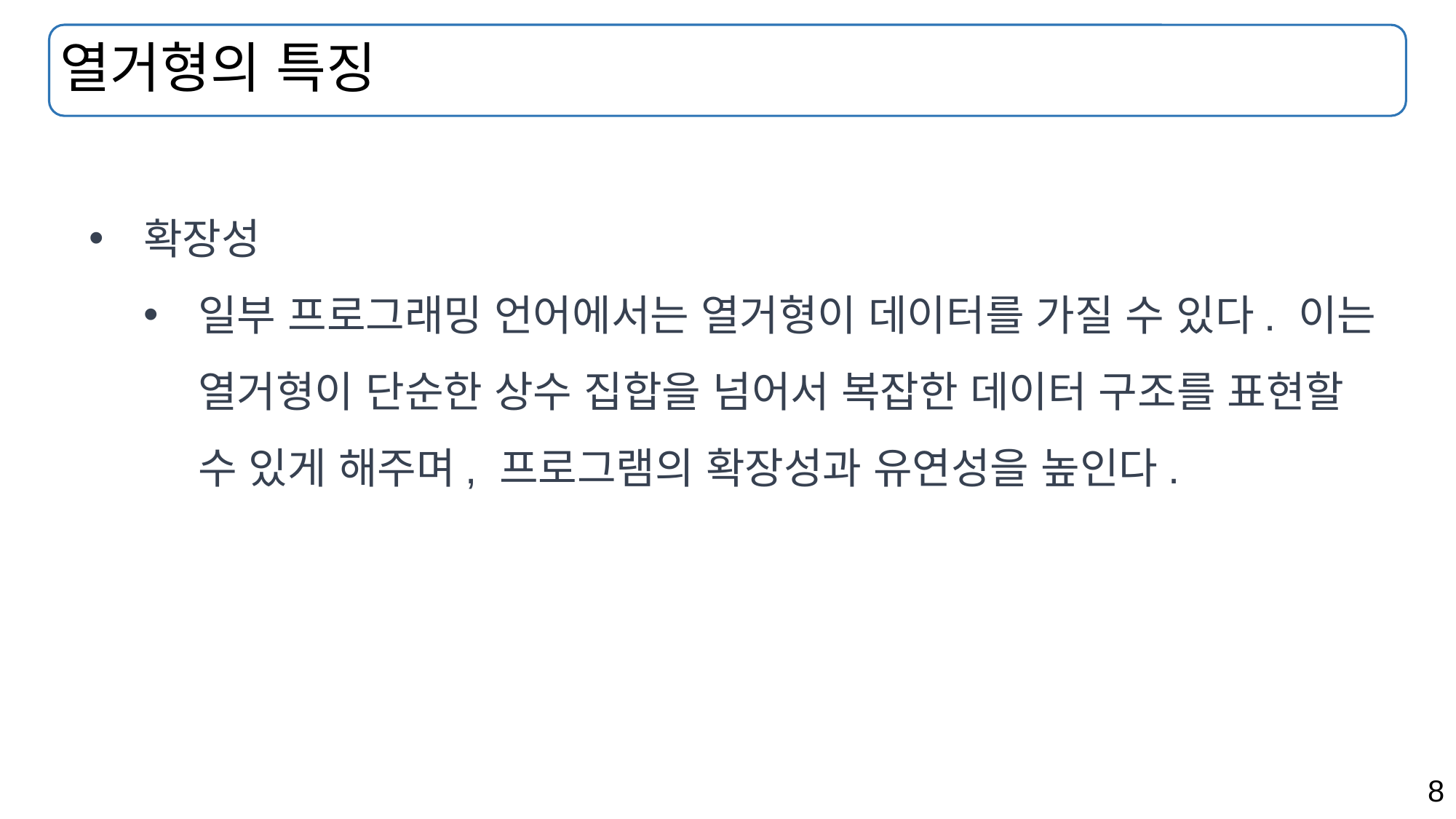

# 열거형의 특징
확장성
일부 프로그래밍 언어에서는 열거형이 데이터를 가질 수 있다. 이는 열거형이 단순한 상수 집합을 넘어서 복잡한 데이터 구조를 표현할 수 있게 해주며, 프로그램의 확장성과 유연성을 높인다.